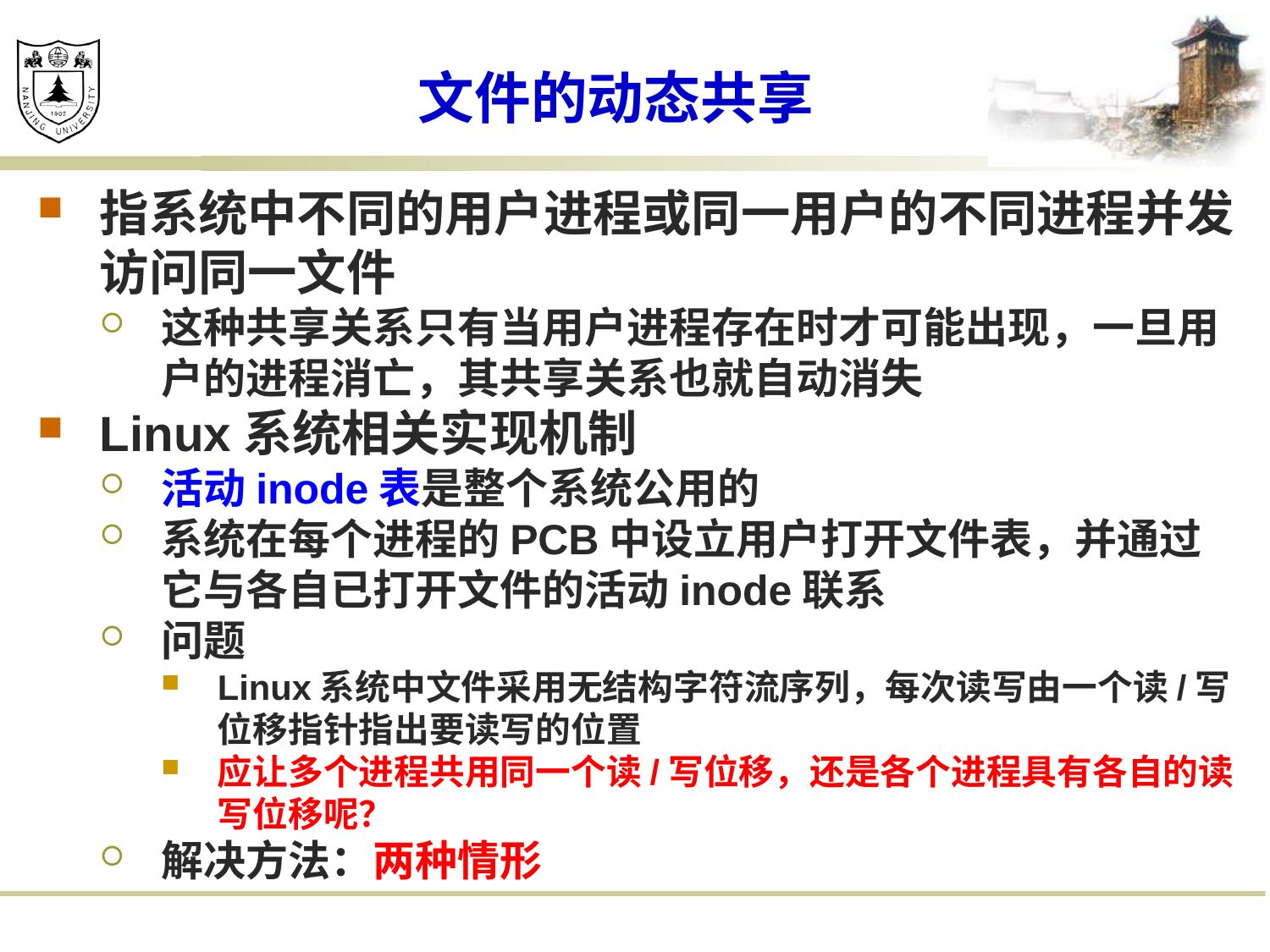

# 文件的动态共享
指系统中不同的用户进程或同一用户的不同进程并发访问同一文件
这种共享关系只有当用户进程存在时才可能出现，一旦用户的进程消亡，其共享关系也就自动消失
Linux系统相关实现机制
活动inode表是整个系统公用的
系统在每个进程的PCB中设立用户打开文件表，并通过它与各自已打开文件的活动inode联系
问题
Linux系统中文件采用无结构字符流序列，每次读写由一个读/写位移指针指出要读写的位置
应让多个进程共用同一个读/写位移，还是各个进程具有各自的读写位移呢？
解决方法：两种情形

84